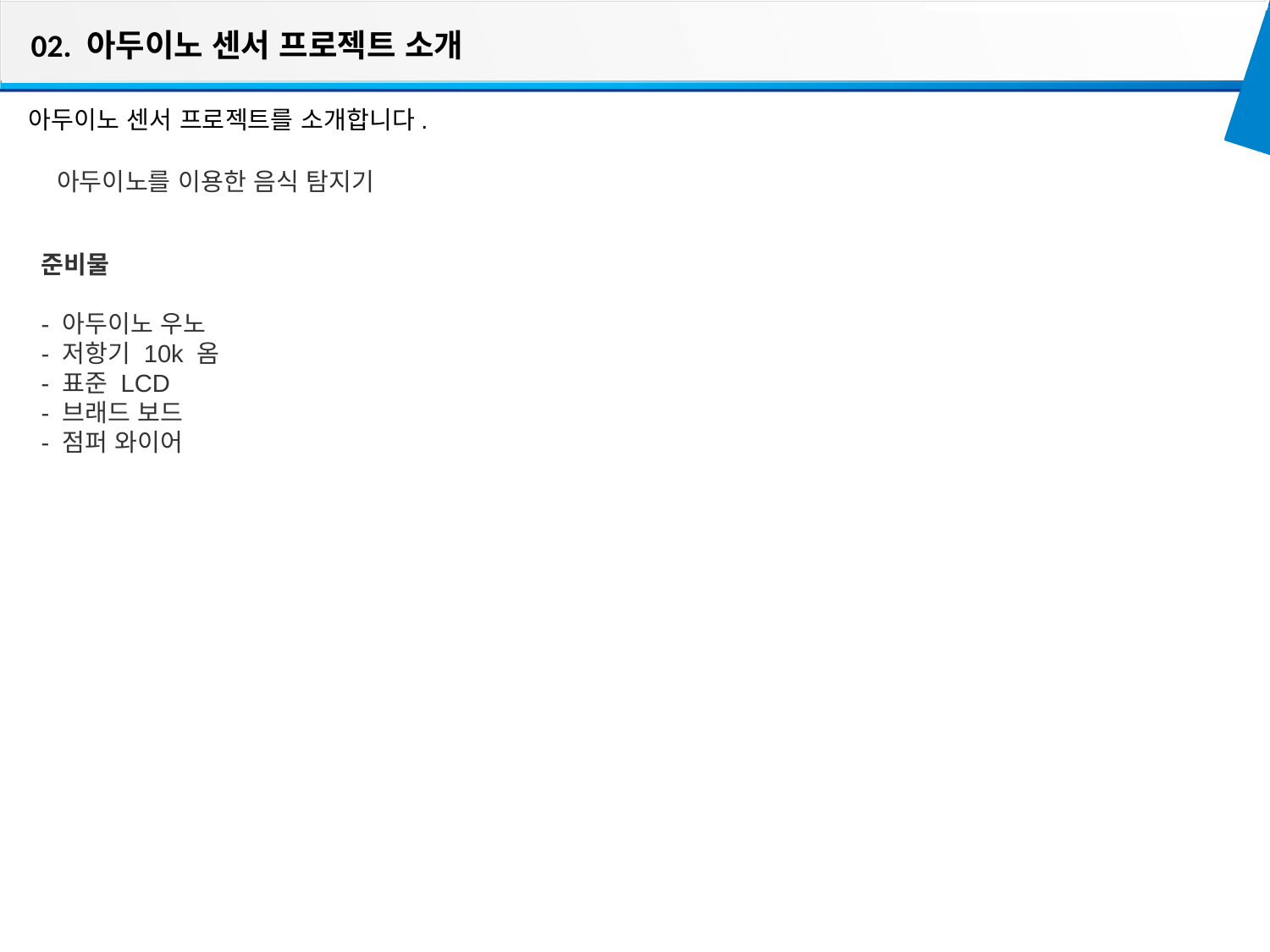

02. 아두이노 센서 프로젝트 소개

아두이노 센서 프로젝트를 소개합니다.
아두이노를 이용한 음식 탐지기
준비물
- 아두이노 우노
- 저항기 10k 옴
- 표준 LCD
- 브래드 보드
- 점퍼 와이어